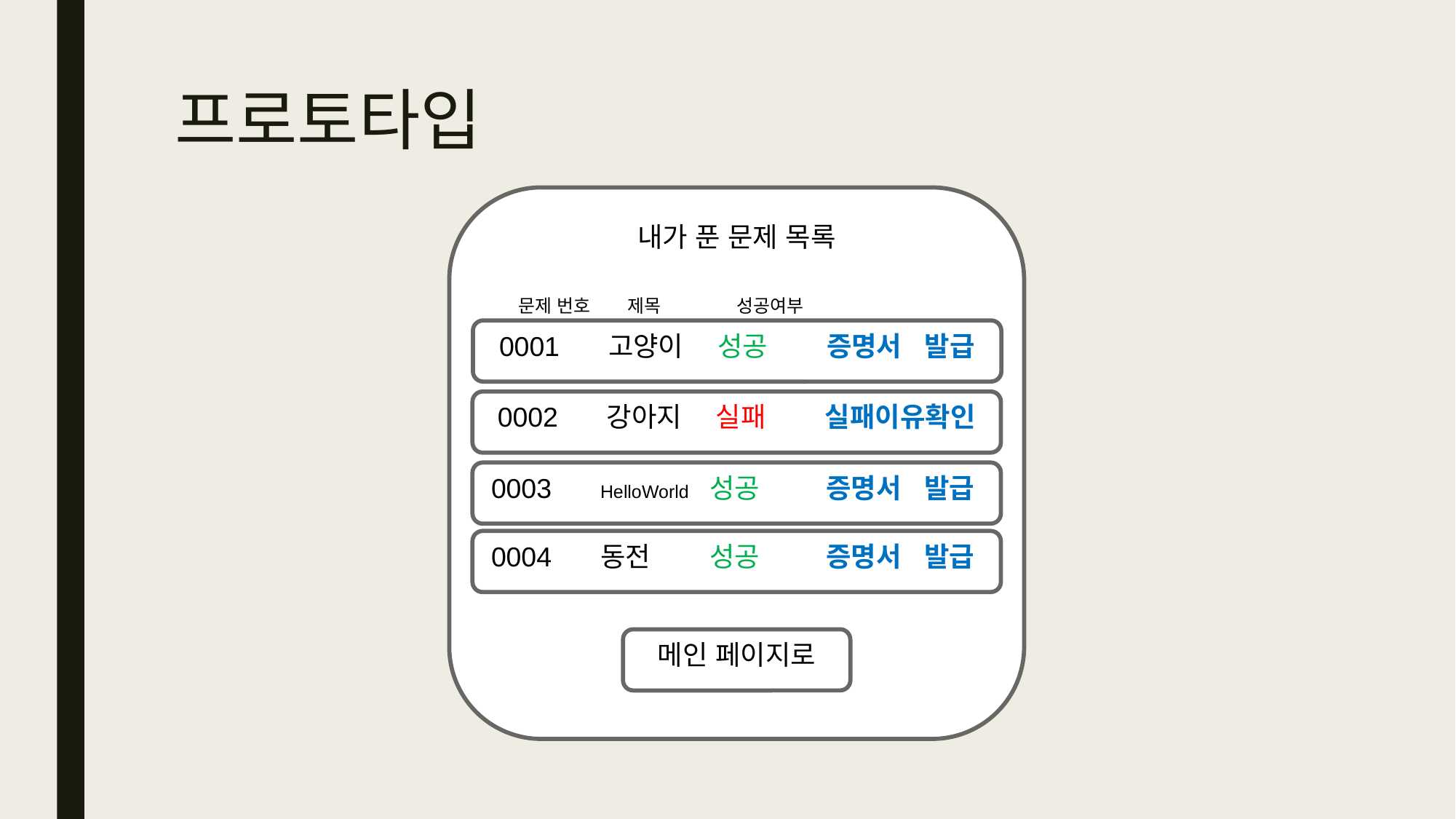

# 프로토타입
내가 푼 문제 목록

문제 번호 	제목	성공여부

0001	고양이	성공	증명서   발급
0002	강아지	실패	실패이유확인
0003	HelloWorld	성공	 증명서   발급
0004	동전	성공	 증명서   발급
메인 페이지로